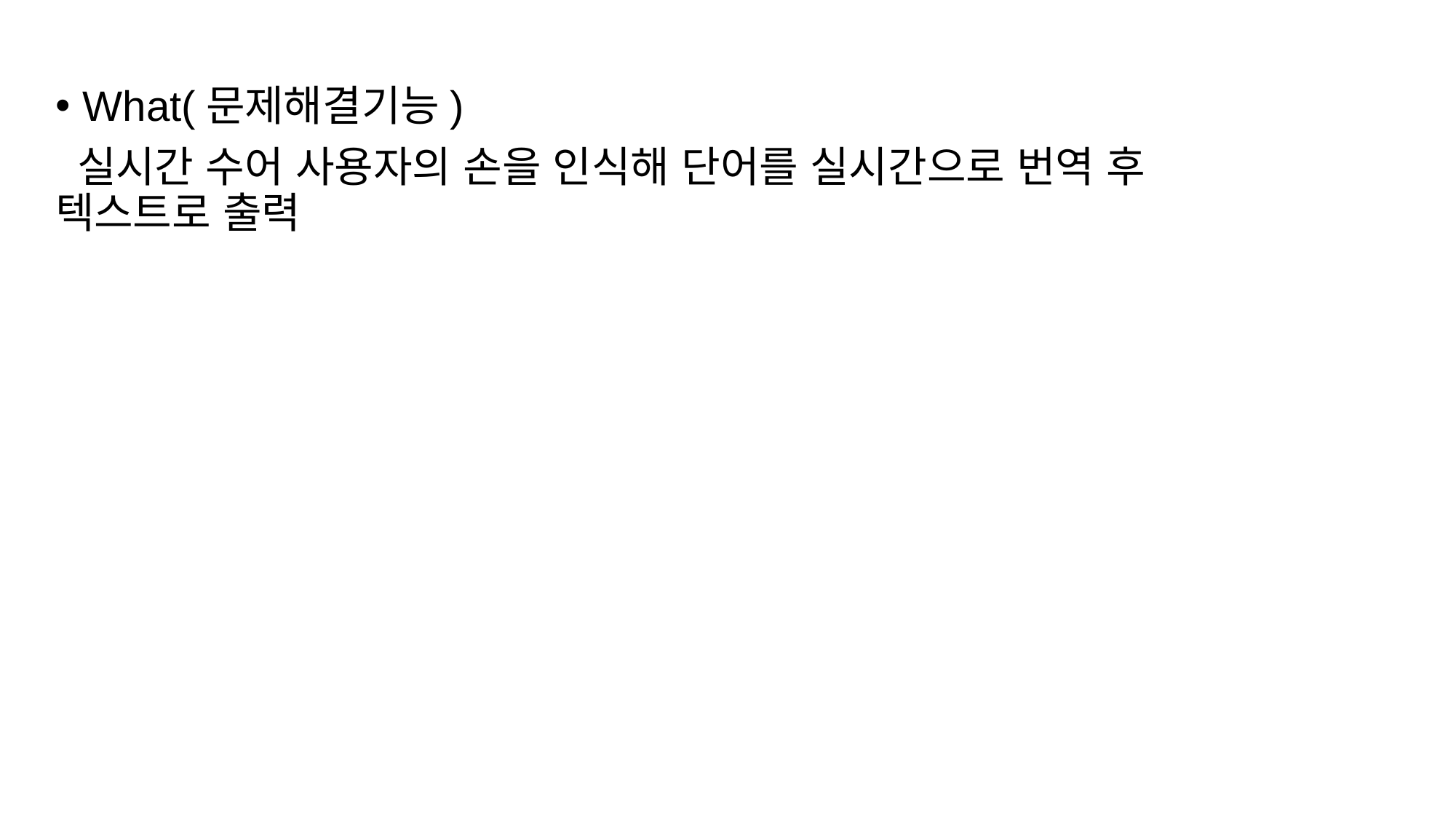

What(문제해결기능)
 실시간 수어 사용자의 손을 인식해 단어를 실시간으로 번역 후 텍스트로 출력